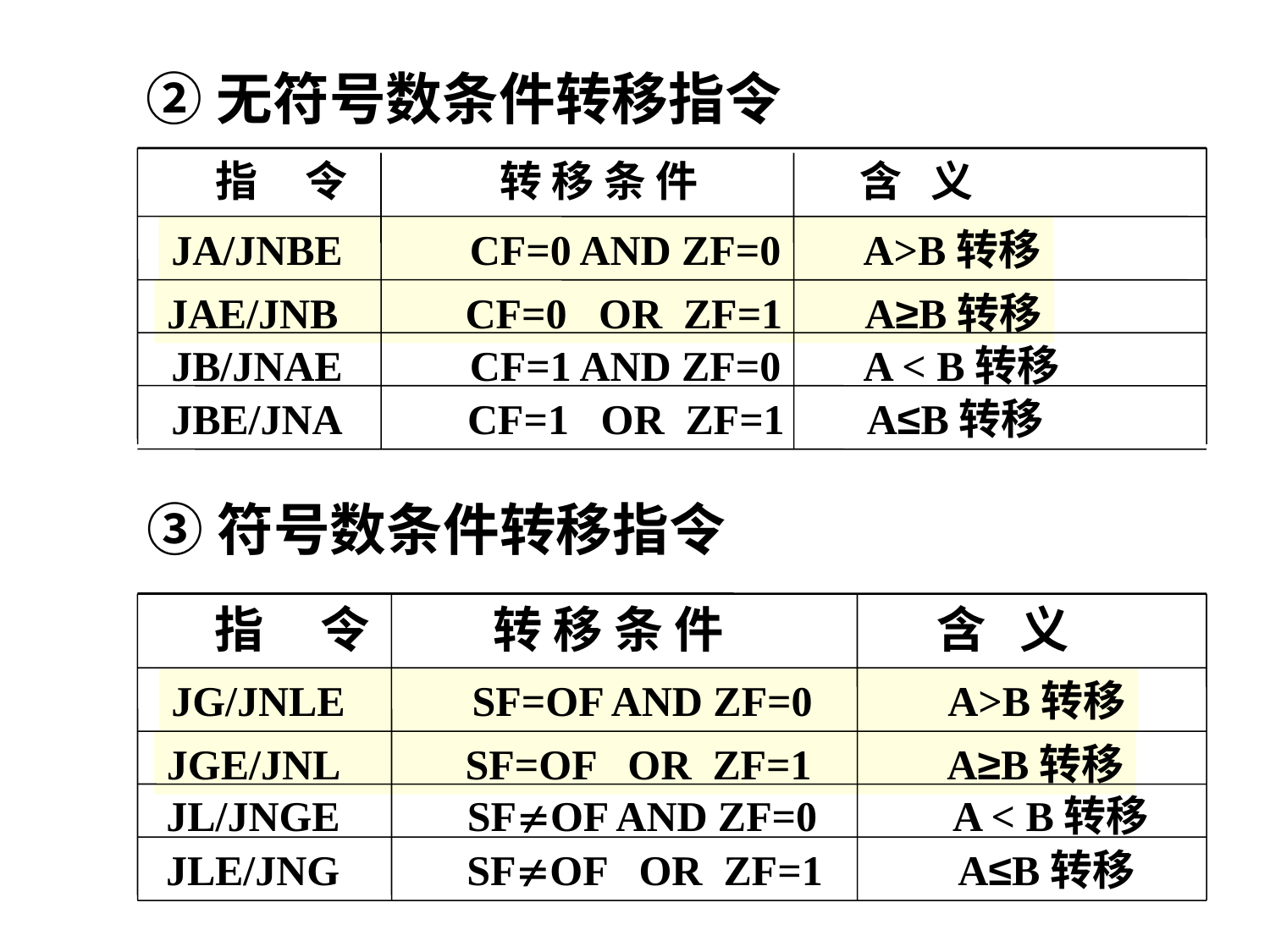

②无符号数条件转移指令

 指     令                转 移 条 件                 含   义

JA/JNBE            CF=0 AND ZF=0        A>B转移

JAE/JNB            CF=0   OR  ZF=1        A≥B转移

JB/JNAE            CF=1 AND ZF=0        A < B转移

JBE/JNA            CF=1   OR  ZF=1        A≤B转移

③符号数条件转移指令
 指     令           转 移 条 件                   含   义

JG/JNLE            SF=OF AND ZF=0             A>B转移

JGE/JNL            SF=OF   OR  ZF=1             A≥B转移
JL/JNGE            SF≠OF AND ZF=0             A < B转移

JLE/JNG            SF≠OF   OR  ZF=1             A≤B转移
77